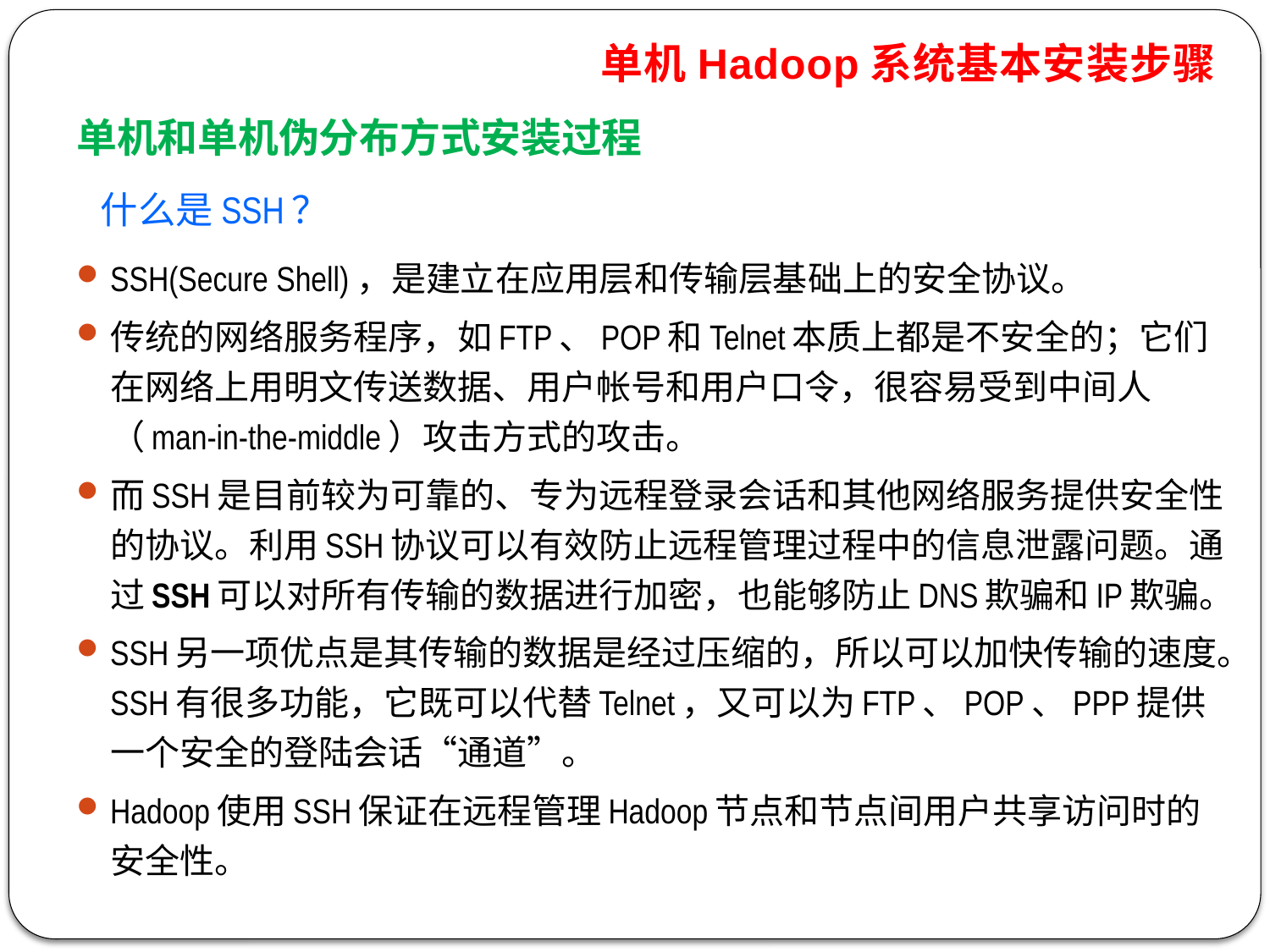

单机Hadoop系统基本安装步骤
单机和单机伪分布方式安装过程
  什么是SSH？
SSH(Secure Shell)，是建立在应用层和传输层基础上的安全协议。
传统的网络服务程序，如FTP、POP和Telnet本质上都是不安全的；它们在网络上用明文传送数据、用户帐号和用户口令，很容易受到中间人（man-in-the-middle）攻击方式的攻击。
而SSH是目前较为可靠的、专为远程登录会话和其他网络服务提供安全性的协议。利用SSH协议可以有效防止远程管理过程中的信息泄露问题。通过SSH可以对所有传输的数据进行加密，也能够防止DNS欺骗和IP欺骗。
SSH另一项优点是其传输的数据是经过压缩的，所以可以加快传输的速度。SSH有很多功能，它既可以代替Telnet，又可以为FTP、POP、PPP提供一个安全的登陆会话“通道”。
Hadoop使用SSH保证在远程管理Hadoop节点和节点间用户共享访问时的安全性。